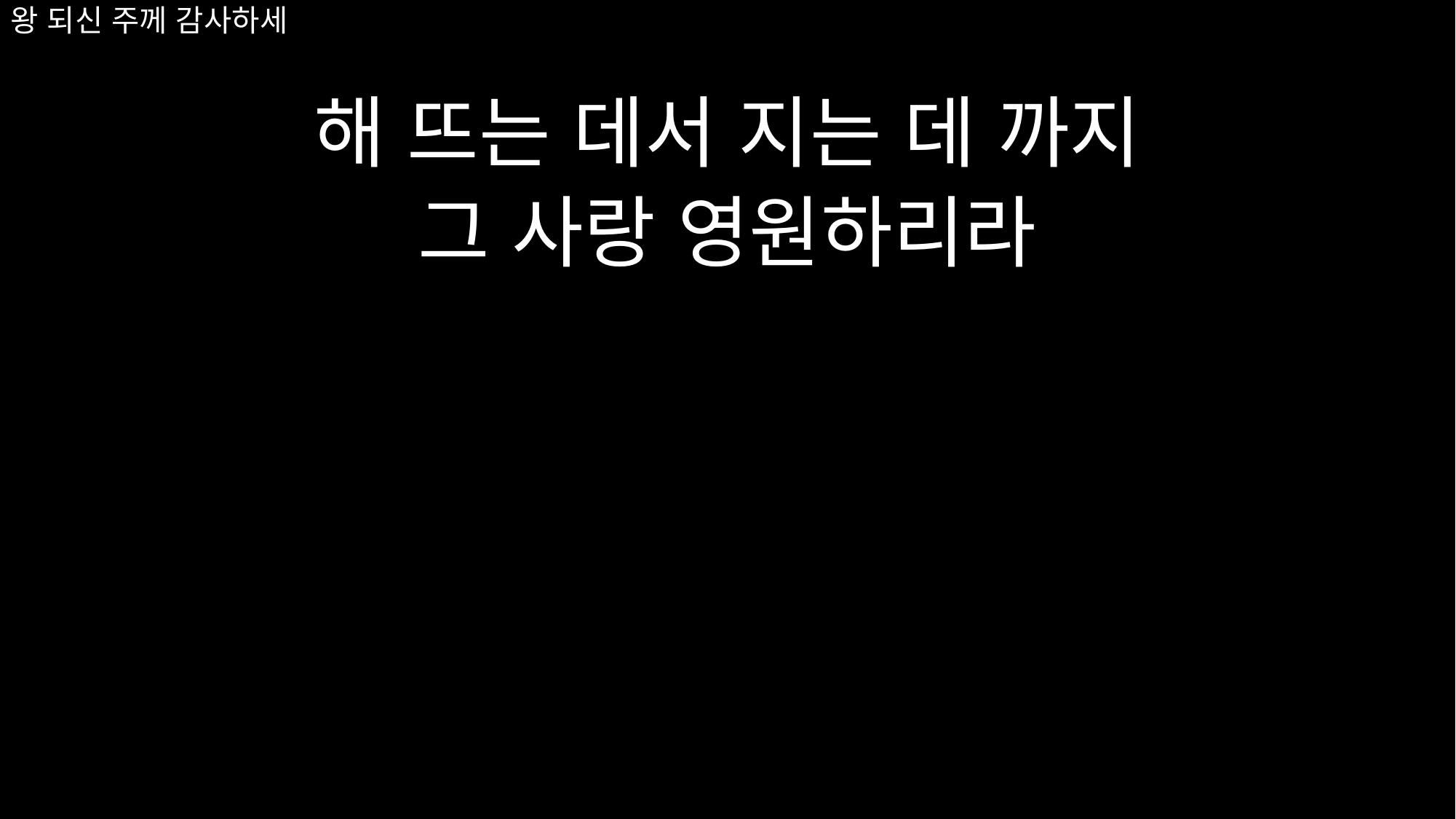

# 왕 되신 주께 감사하세
해 뜨는 데서 지는 데 까지
그 사랑 영원하리라